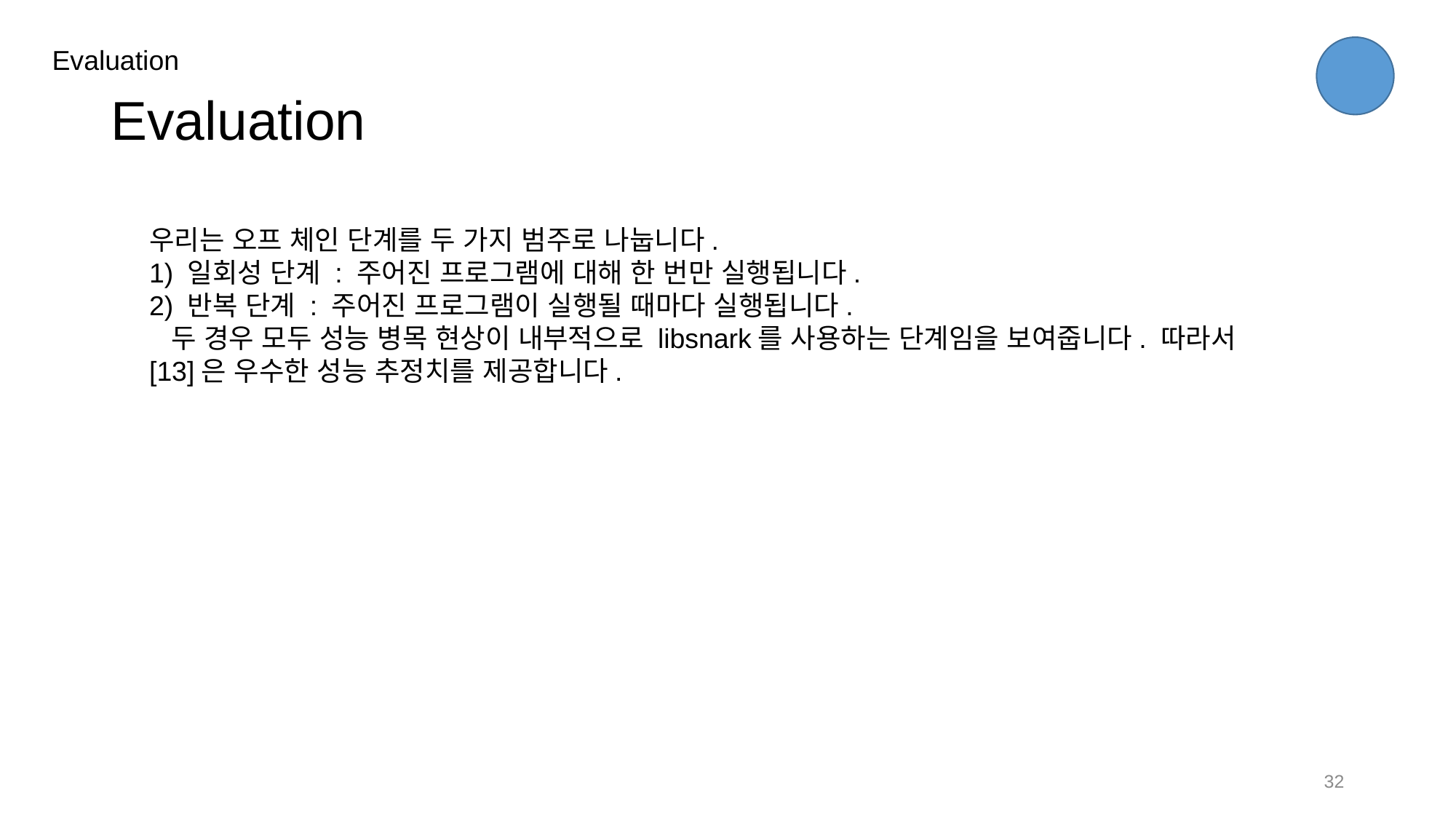

Evaluation

# Evaluation
우리는 오프 체인 단계를 두 가지 범주로 나눕니다.
1) 일회성 단계 : 주어진 프로그램에 대해 한 번만 실행됩니다.
2) 반복 단계 : 주어진 프로그램이 실행될 때마다 실행됩니다.
  두 경우 모두 성능 병목 현상이 내부적으로 libsnark를 사용하는 단계임을 보여줍니다. 따라서 [13]은 우수한 성능 추정치를 제공합니다.
32